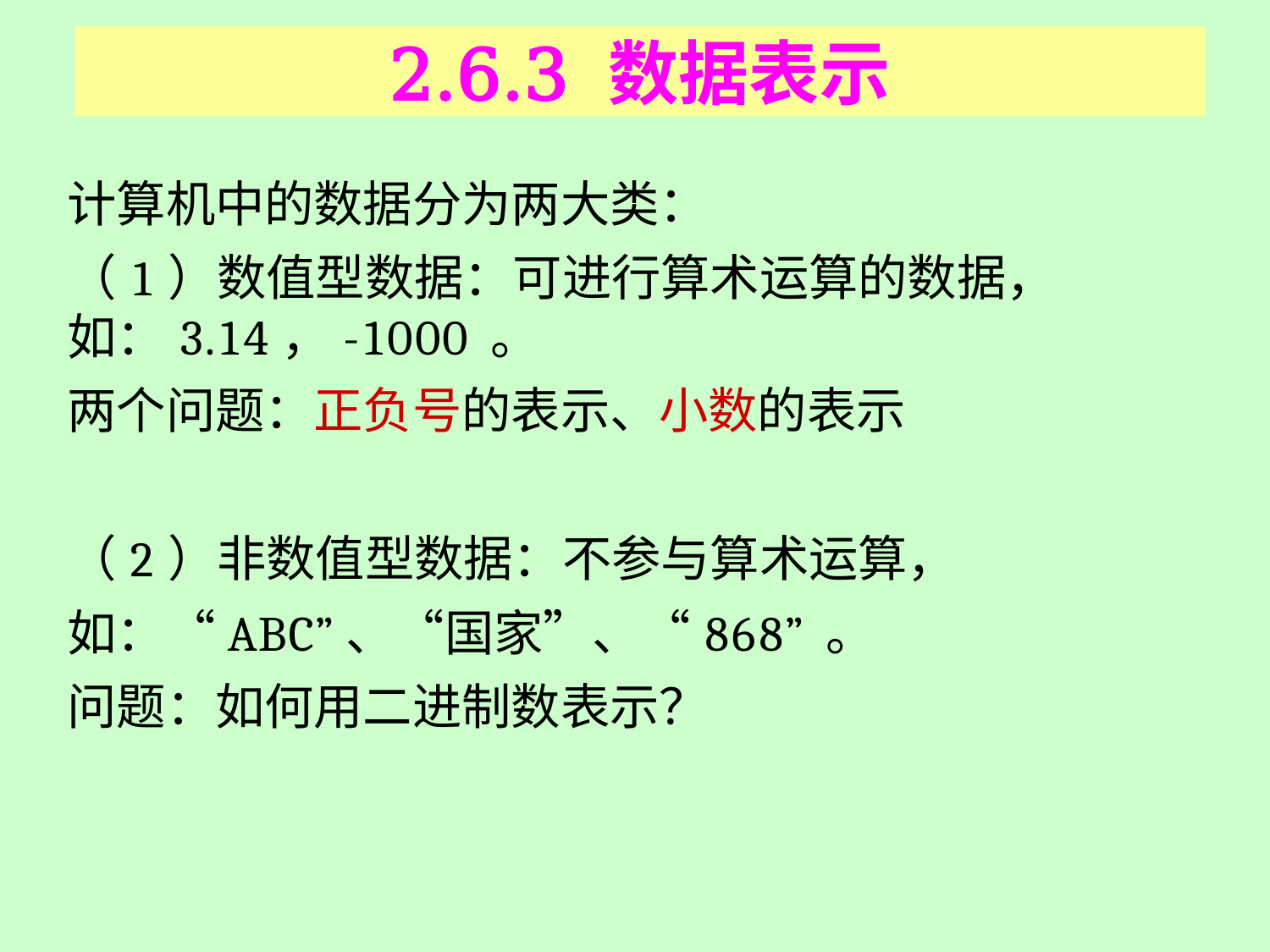

# 2.6.3 数据表示
计算机中的数据分为两大类：
（1）数值型数据：可进行算术运算的数据，
如：3.14，-1000 。
两个问题：正负号的表示、小数的表示

（2）非数值型数据：不参与算术运算，
如：“ABC”、“国家”、“868” 。
问题：如何用二进制数表示？
88